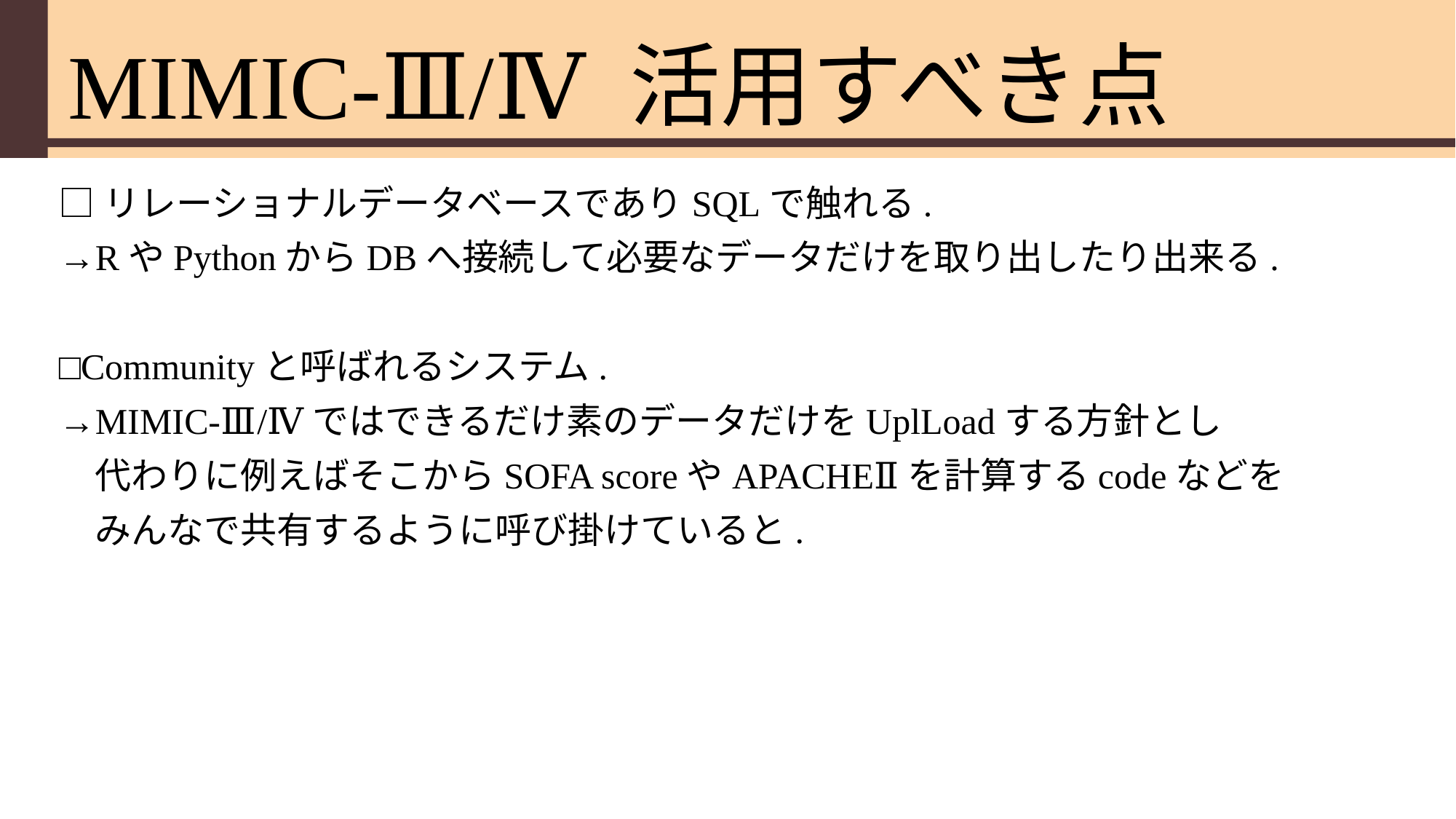

# MIMIC-Ⅲ/Ⅳ 活用すべき点
□リレーショナルデータベースでありSQLで触れる.
→RやPythonからDBへ接続して必要なデータだけを取り出したり出来る.

□Communityと呼ばれるシステム.
→MIMIC-Ⅲ/Ⅳではできるだけ素のデータだけをUplLoadする方針とし
　代わりに例えばそこからSOFA scoreやAPACHEⅡを計算するcodeなどを
　みんなで共有するように呼び掛けていると.